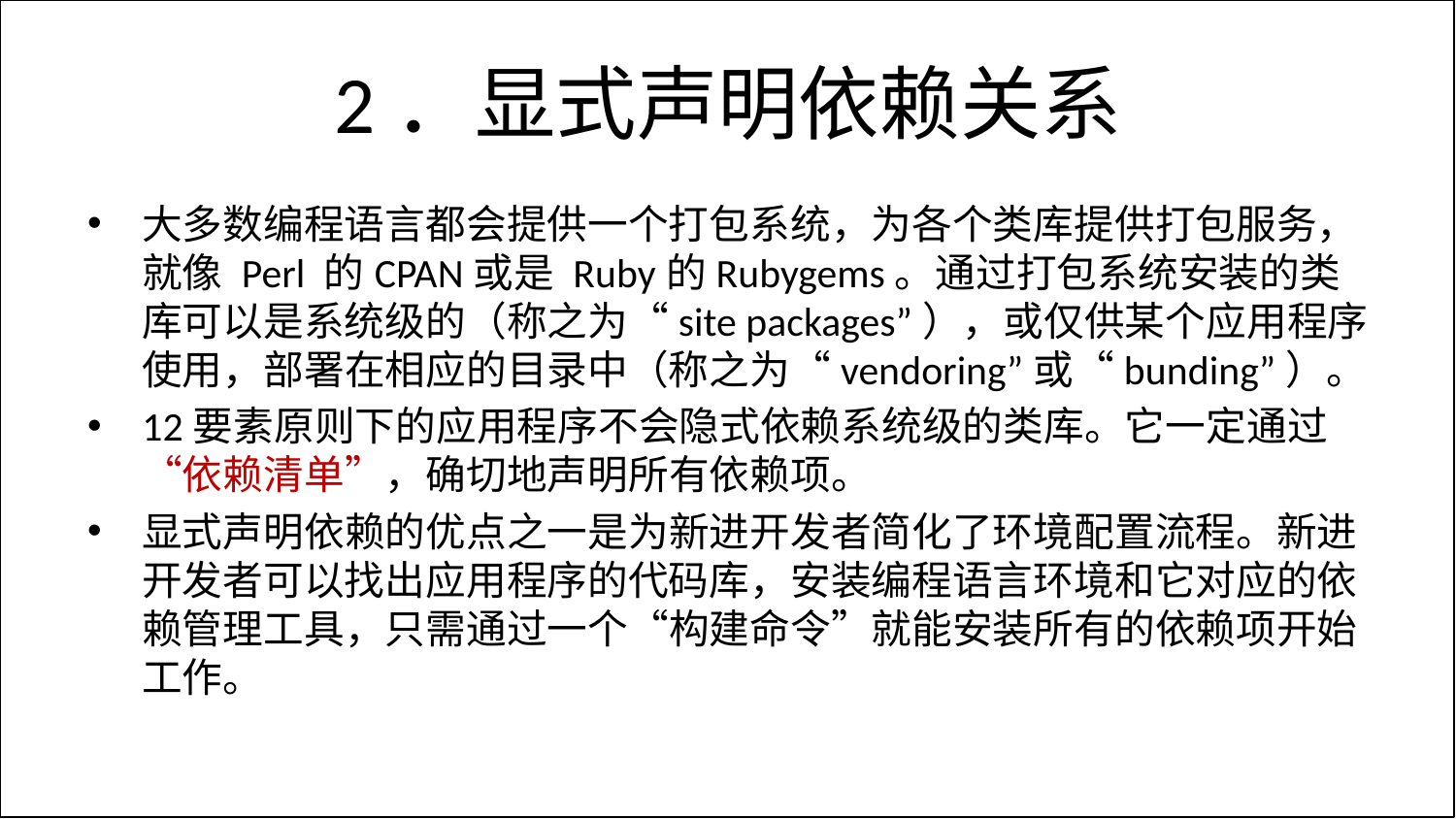

# 2．显式声明依赖关系
大多数编程语言都会提供一个打包系统，为各个类库提供打包服务，就像 Perl 的CPAN或是 Ruby的Rubygems。通过打包系统安装的类库可以是系统级的（称之为“site packages”），或仅供某个应用程序使用，部署在相应的目录中（称之为“vendoring”或“bunding”）。
12要素原则下的应用程序不会隐式依赖系统级的类库。它一定通过“依赖清单”，确切地声明所有依赖项。
显式声明依赖的优点之一是为新进开发者简化了环境配置流程。新进开发者可以找出应用程序的代码库，安装编程语言环境和它对应的依赖管理工具，只需通过一个“构建命令”就能安装所有的依赖项开始工作。